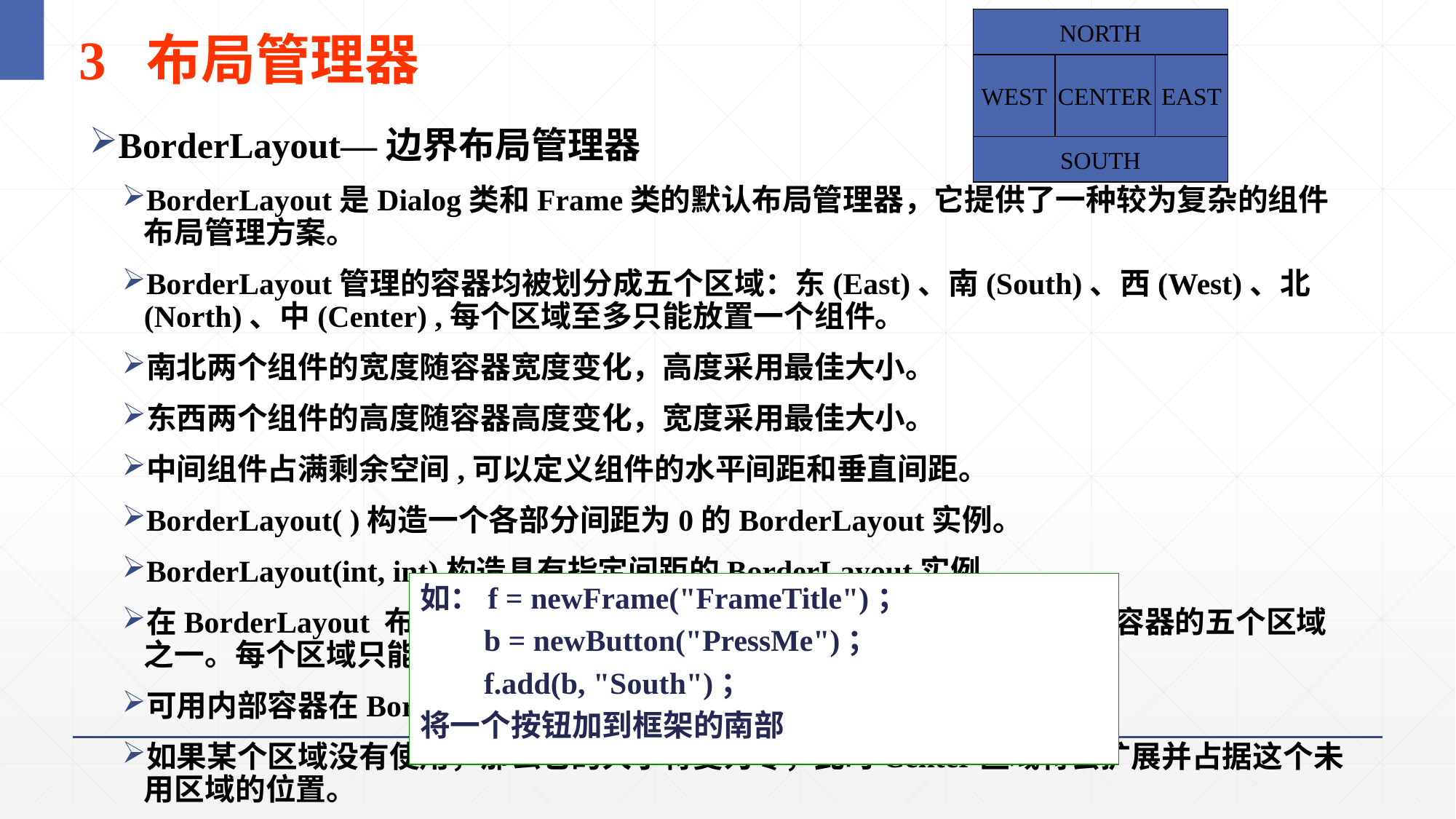

17
# 3  布局管理器
NORTH
WEST
CENTER
EAST
SOUTH
BorderLayout—边界布局管理器
BorderLayout是Dialog类和Frame类的默认布局管理器，它提供了一种较为复杂的组件布局管理方案。
BorderLayout管理的容器均被划分成五个区域：东(East)、南(South)、西(West)、北(North)、中(Center) ,每个区域至多只能放置一个组件。
南北两个组件的宽度随容器宽度变化，高度采用最佳大小。
东西两个组件的高度随容器高度变化，宽度采用最佳大小。
中间组件占满剩余空间,可以定义组件的水平间距和垂直间距。
BorderLayout( )构造一个各部分间距为0的BorderLayout实例。
BorderLayout(int, int)构造具有指定间距的BorderLayout实例。
在BorderLayout 布局管理器的管理下，组件必须通过add( )方法加入到容器的五个区域之一。每个区域只能加入一个组件。
可用内部容器在BorderLayout的一个区域内间接放入多个组件。
如果某个区域没有使用，那么它的大小将变为零，此时Center区域将会扩展并占据这个未用区域的位置。
如：f = newFrame("FrameTitle")；
	   b = newButton("PressMe")；
	   f.add(b, "South")；
将一个按钮加到框架的南部